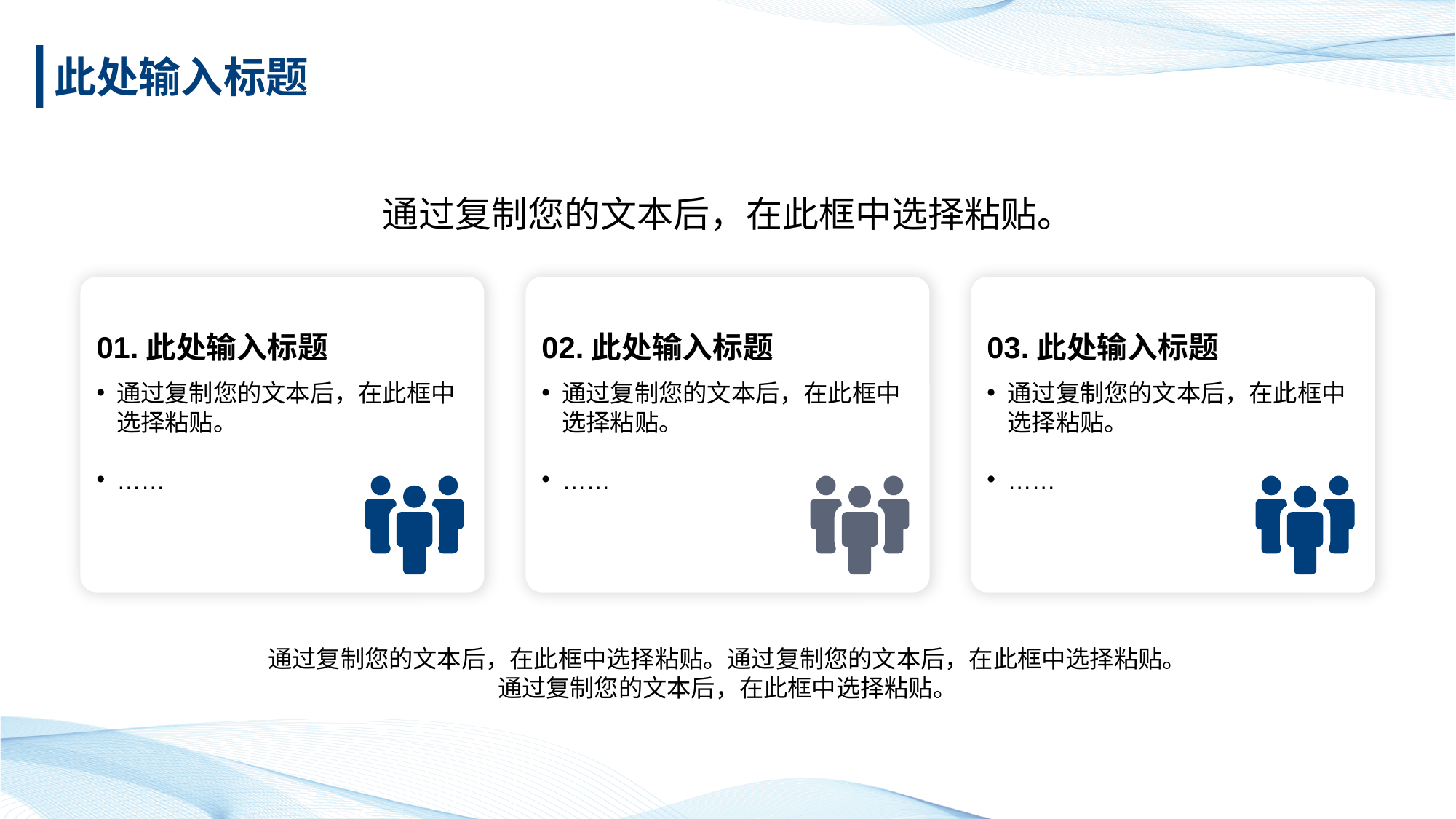

此处输入标题
通过复制您的文本后，在此框中选择粘贴。

01.此处输入标题
通过复制您的文本后，在此框中选择粘贴。

……

02.此处输入标题
通过复制您的文本后，在此框中选择粘贴。

……

03.此处输入标题
通过复制您的文本后，在此框中选择粘贴。

……

通过复制您的文本后，在此框中选择粘贴。通过复制您的文本后，在此框中选择粘贴。
通过复制您的文本后，在此框中选择粘贴。